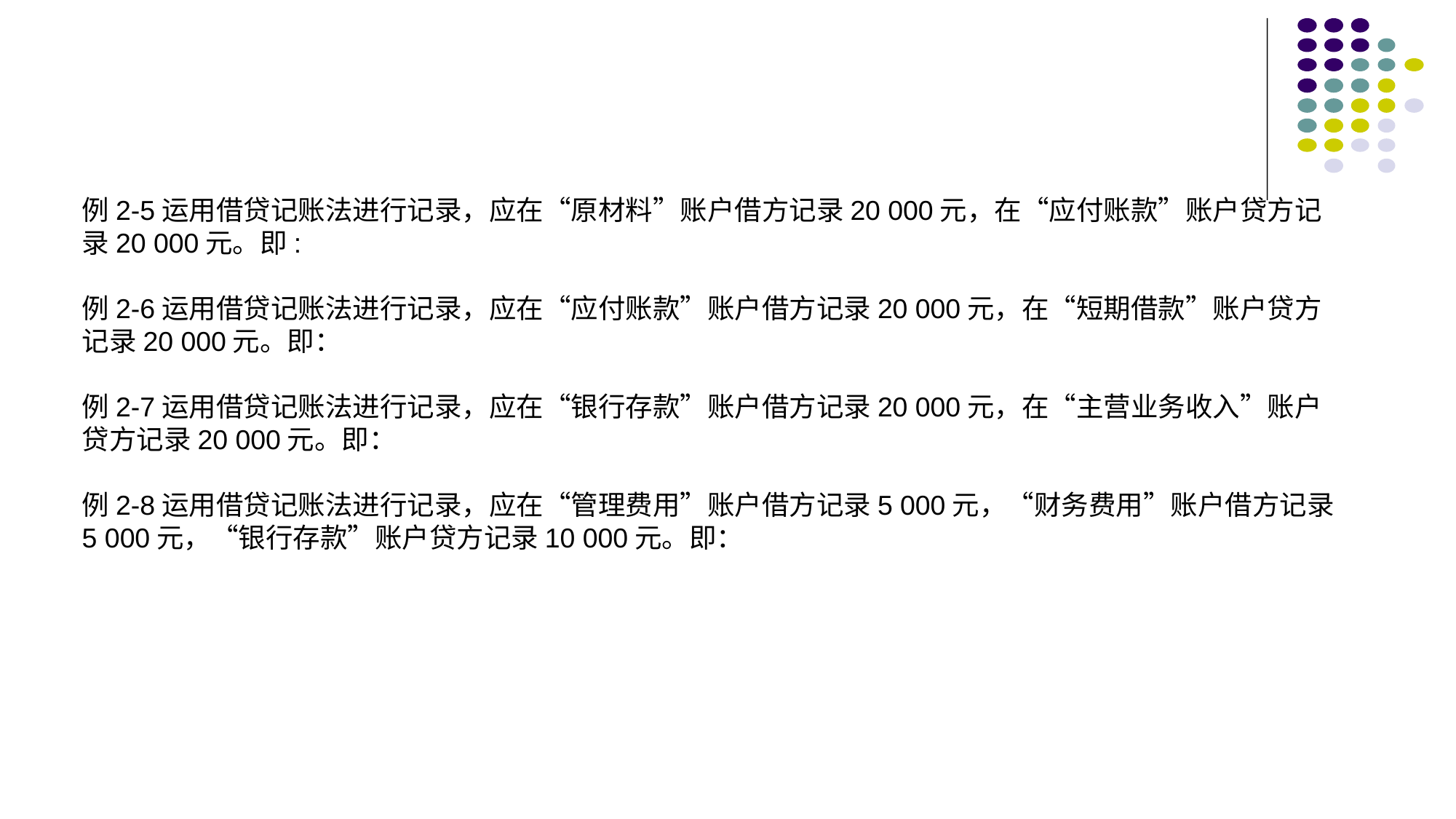

例2-5运用借贷记账法进行记录，应在“原材料”账户借方记录20 000元，在“应付账款”账户贷方记录20 000元。即:

例2-6运用借贷记账法进行记录，应在“应付账款”账户借方记录20 000元，在“短期借款”账户贷方记录20 000元。即：

例2-7运用借贷记账法进行记录，应在“银行存款”账户借方记录20 000元，在“主营业务收入”账户贷方记录20 000元。即：

例2-8运用借贷记账法进行记录，应在“管理费用”账户借方记录5 000元，“财务费用”账户借方记录5 000元，“银行存款”账户贷方记录10 000元。即：